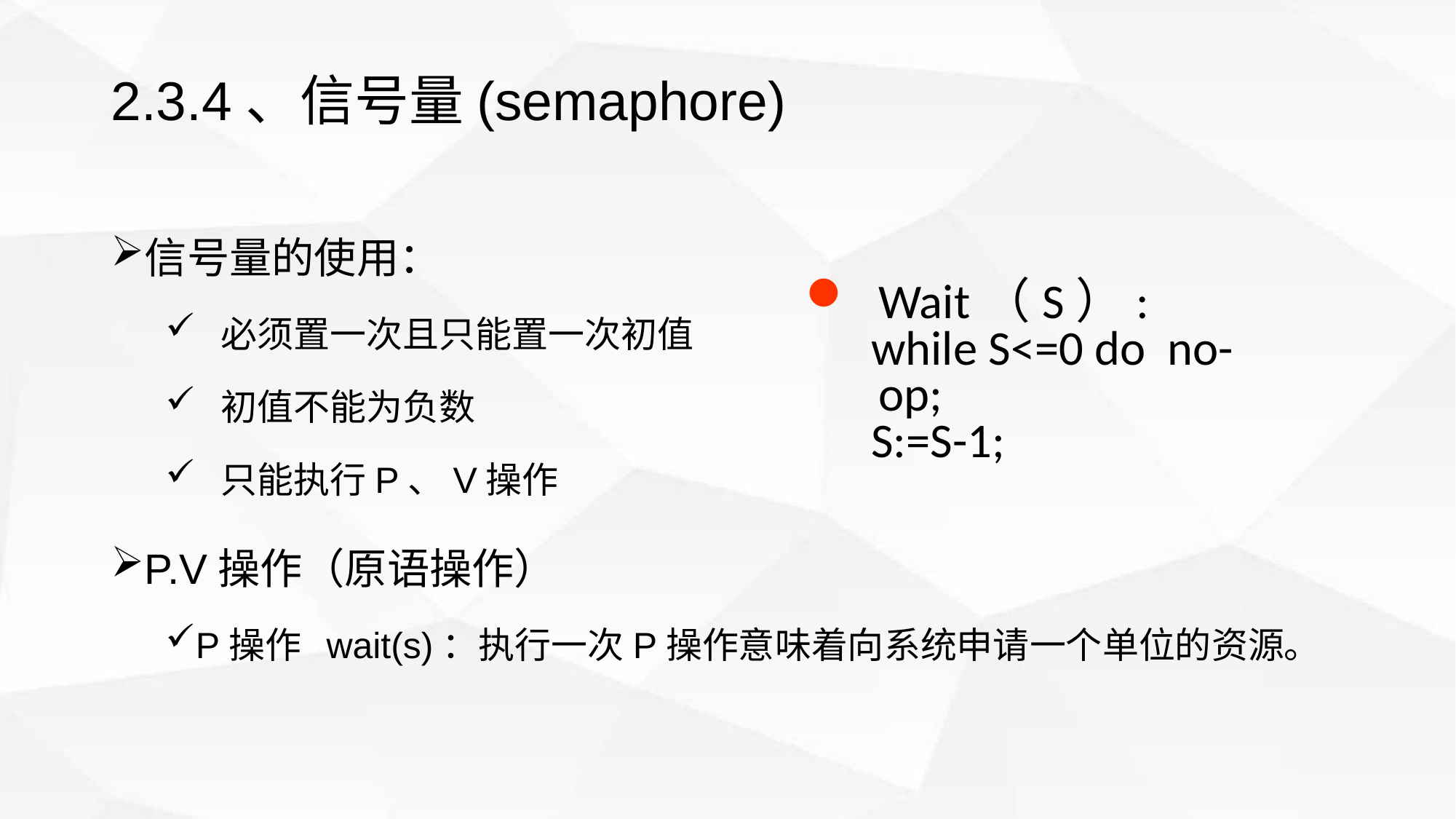

# 2.3.4、信号量(semaphore)
信号量的使用：
  必须置一次且只能置一次初值
  初值不能为负数
  只能执行P、V操作
P.V操作（原语操作）
P操作  wait(s)：执行一次P操作意味着向系统申请一个单位的资源。

Wait（S）:
      while S<=0 do  no-op;
      S:=S-1;